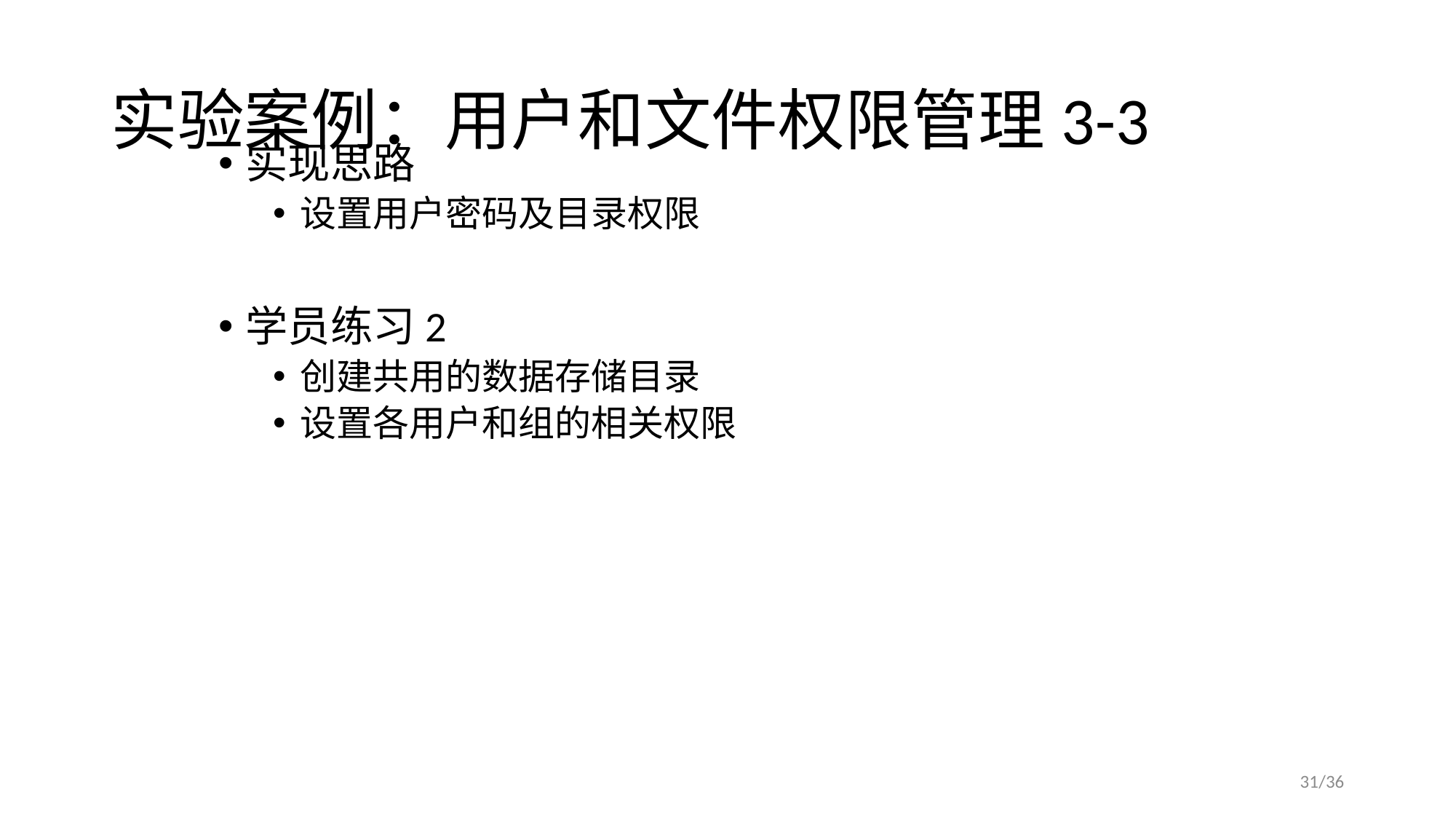

# 实验案例：用户和文件权限管理3-3
实现思路
设置用户密码及目录权限

学员练习2
创建共用的数据存储目录
设置各用户和组的相关权限
31/36